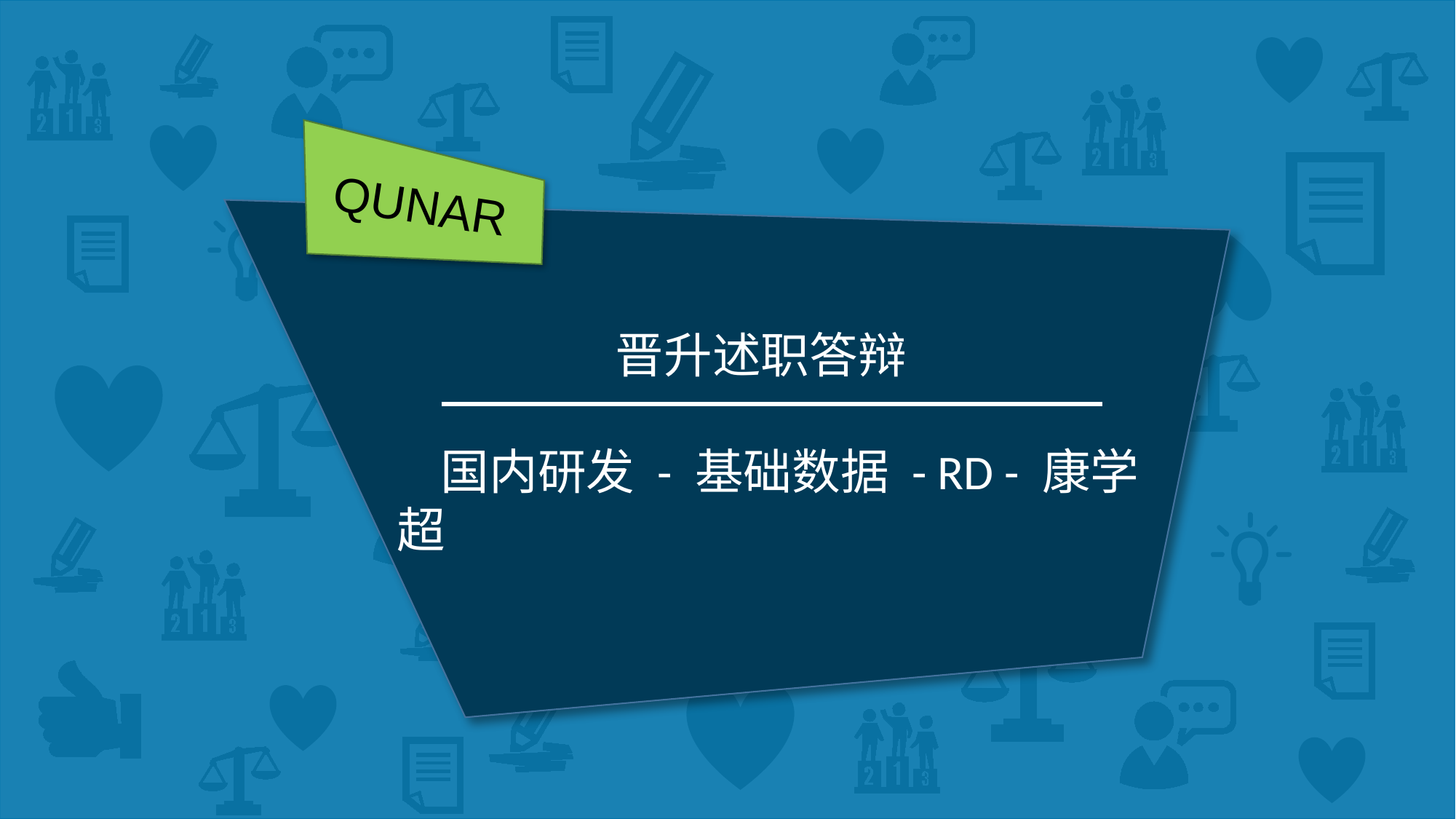

#
QUNAR

                   晋升述职答辩

   国内研发 - 基础数据 - RD - 康学超